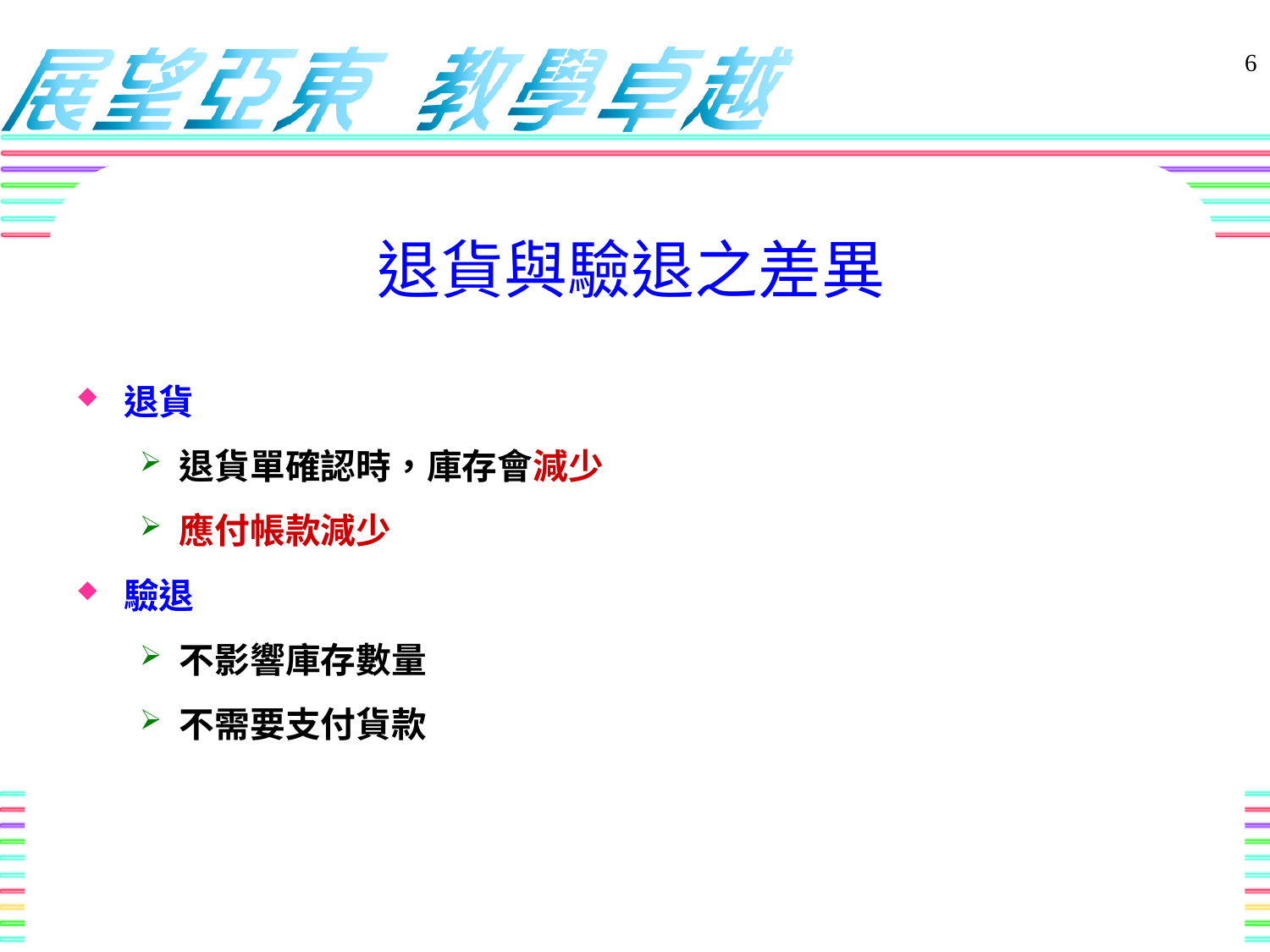

退貨與驗退之差異
6

退貨
退貨單確認時，庫存會減少
應付帳款減少
驗退
不影響庫存數量
不需要支付貨款